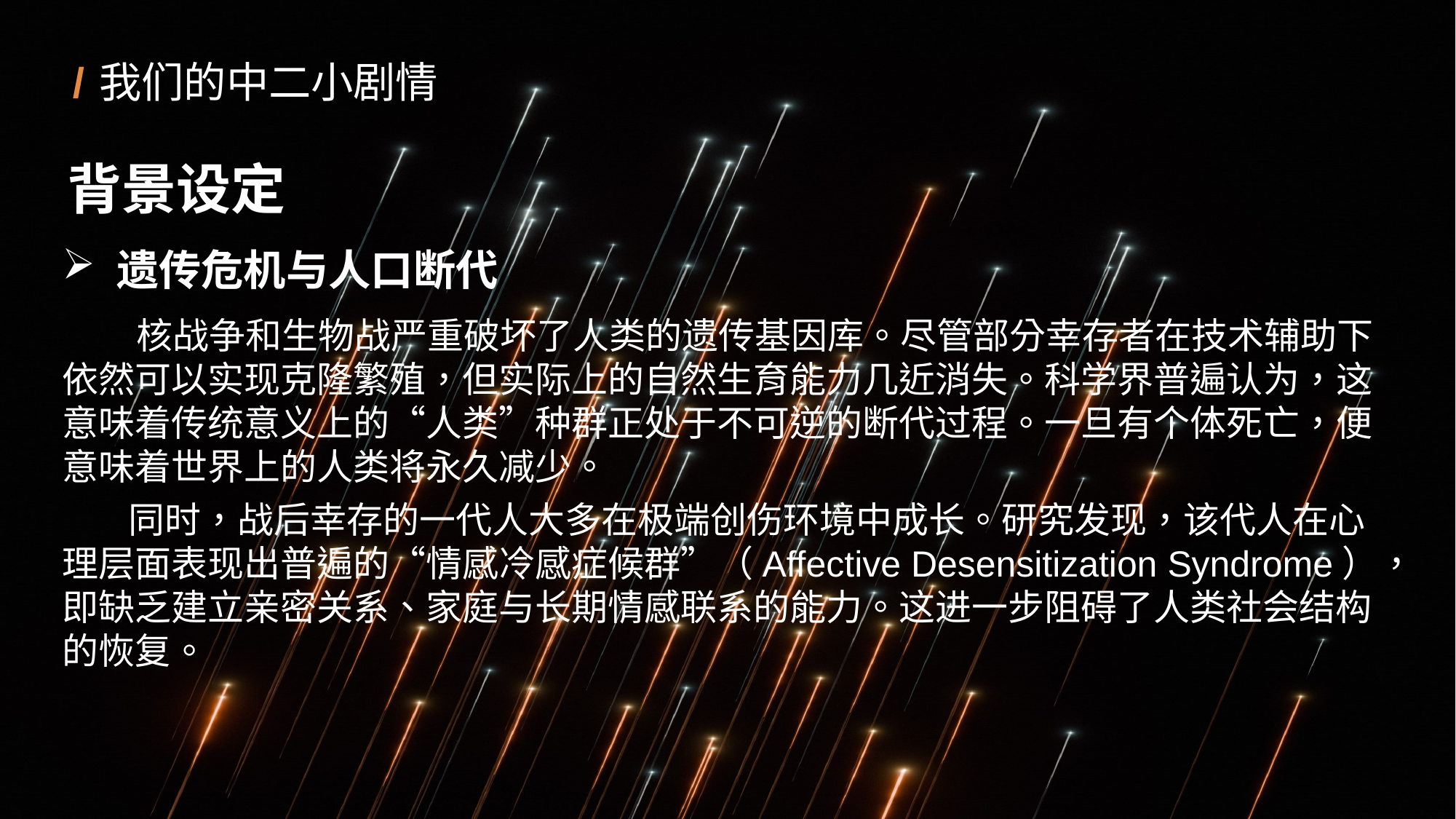

/
我们的中二小剧情
背景设定
遗传危机与人口断代
        核战争和生物战严重破坏了人类的遗传基因库。尽管部分幸存者在技术辅助下依然可以实现克隆繁殖，但实际上的自然生育能力几近消失。科学界普遍认为，这意味着传统意义上的“人类”种群正处于不可逆的断代过程。一旦有个体死亡，便意味着世界上的人类将永久减少。
       同时，战后幸存的一代人大多在极端创伤环境中成长。研究发现，该代人在心理层面表现出普遍的“情感冷感症候群”（Affective Desensitization Syndrome），即缺乏建立亲密关系、家庭与长期情感联系的能力。这进一步阻碍了人类社会结构的恢复。